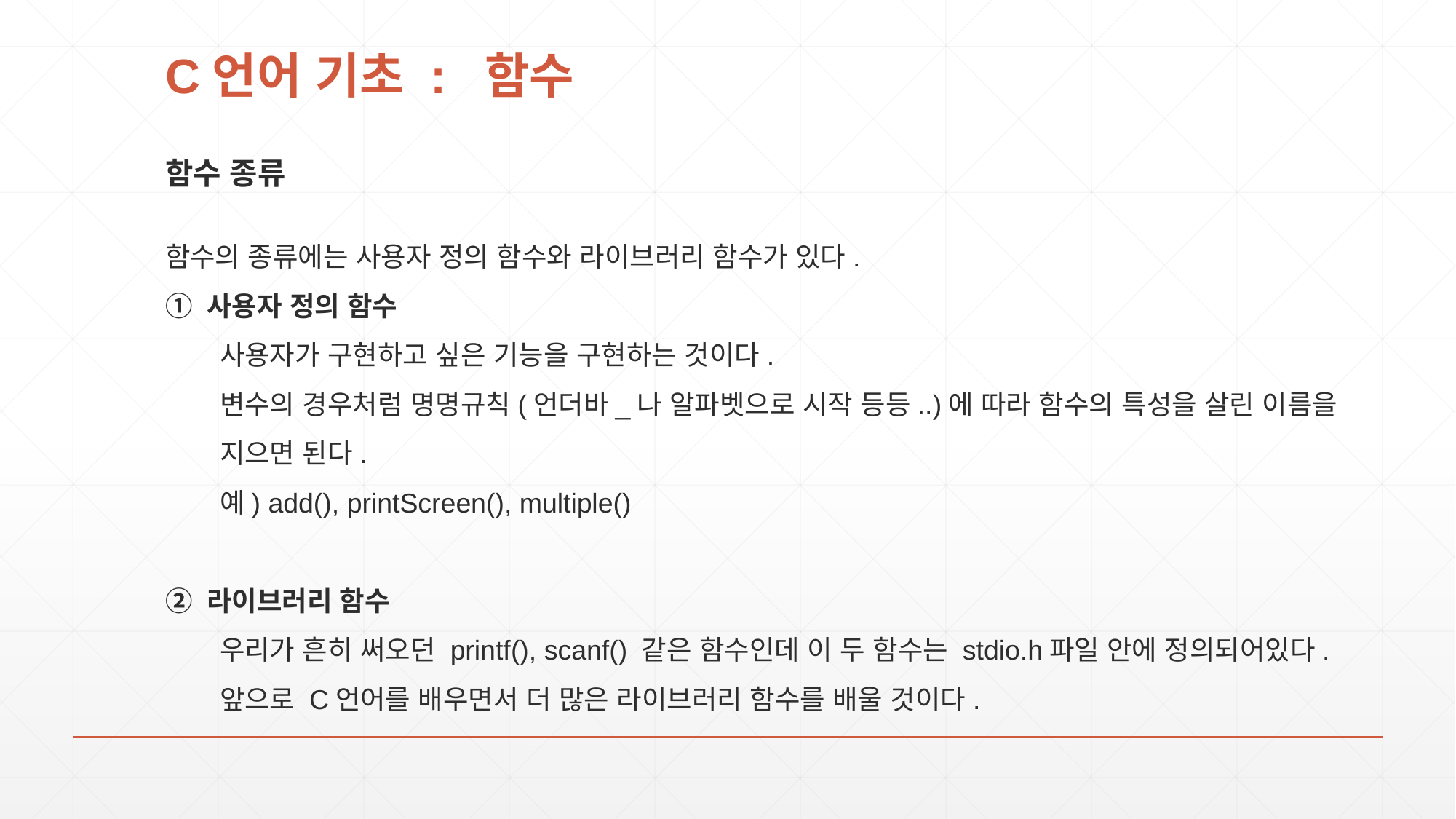

# C언어 기초 :  함수
함수 종류
함수의 종류에는 사용자 정의 함수와 라이브러리 함수가 있다.
① 사용자 정의 함수
사용자가 구현하고 싶은 기능을 구현하는 것이다.
변수의 경우처럼 명명규칙(언더바_나 알파벳으로 시작 등등..)에 따라 함수의 특성을 살린 이름을 지으면 된다.
예) add(), printScreen(), multiple()

② 라이브러리 함수
우리가 흔히 써오던 printf(), scanf() 같은 함수인데 이 두 함수는 stdio.h파일 안에 정의되어있다.
앞으로 C언어를 배우면서 더 많은 라이브러리 함수를 배울 것이다.